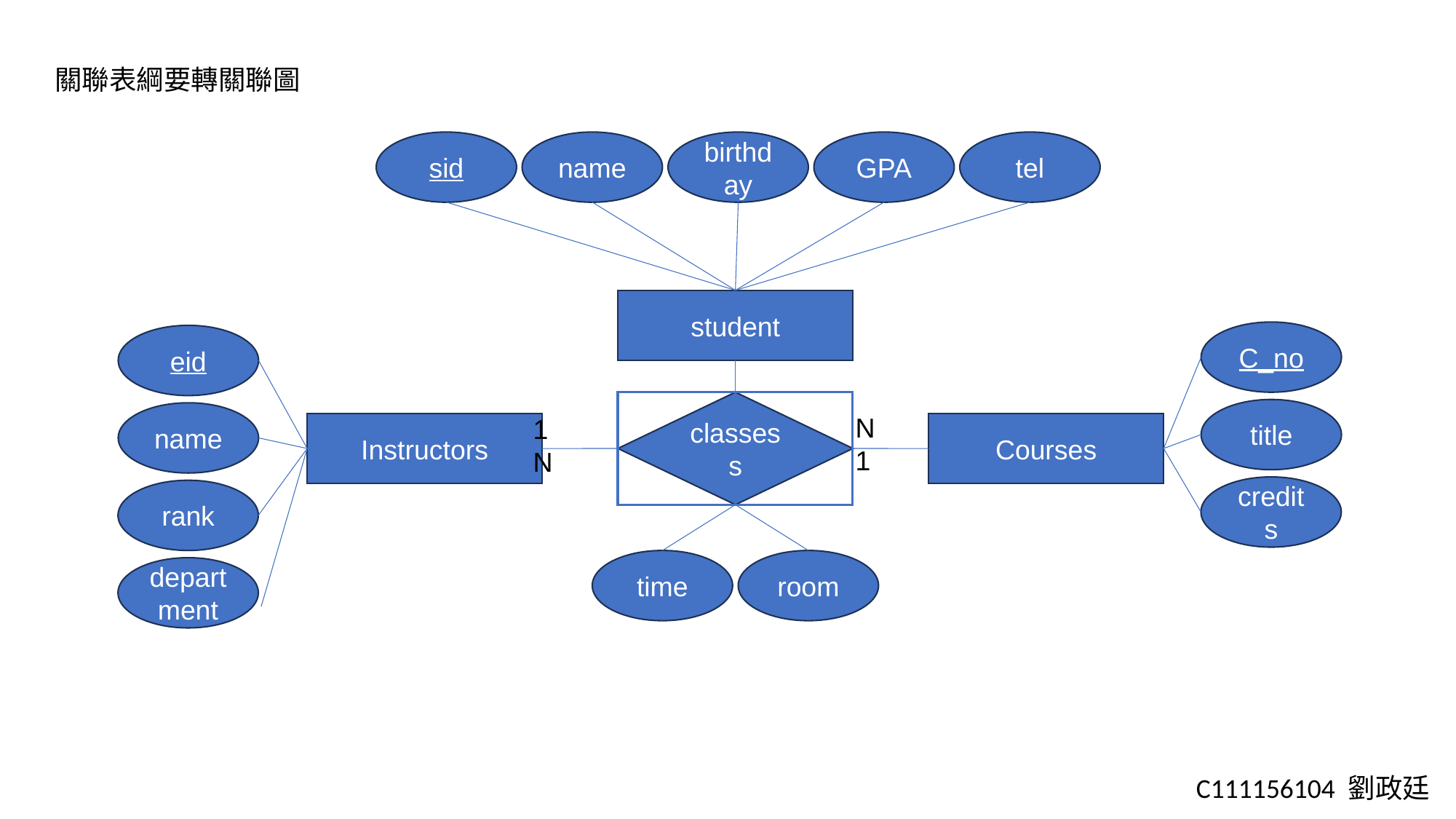

關聯表綱要轉關聯圖
sid
name
birthday
GPA
tel
student
C_no
eid

classess
title
name
N　　1
1　　N
Instructors
Courses
credits
rank
time
room
department
C111156104 劉政廷